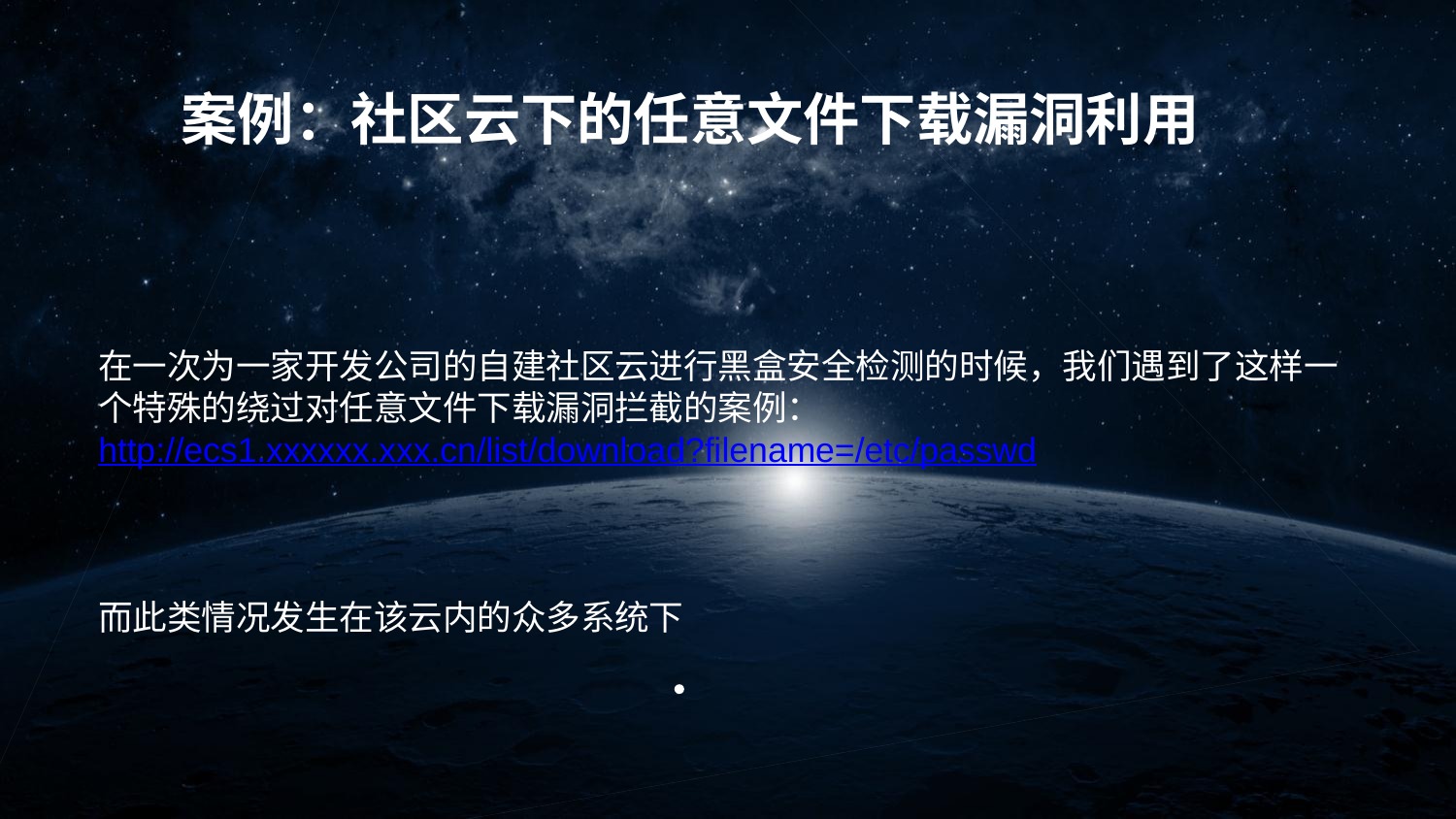

案例：社区云下的任意文件下载漏洞利用

在一次为一家开发公司的自建社区云进行黑盒安全检测的时候，我们遇到了这样一个特殊的绕过对任意文件下载漏洞拦截的案例：http://ecs1.xxxxxx.xxx.cn/list/download?filename=/etc/passwd

而此类情况发生在该云内的众多系统下